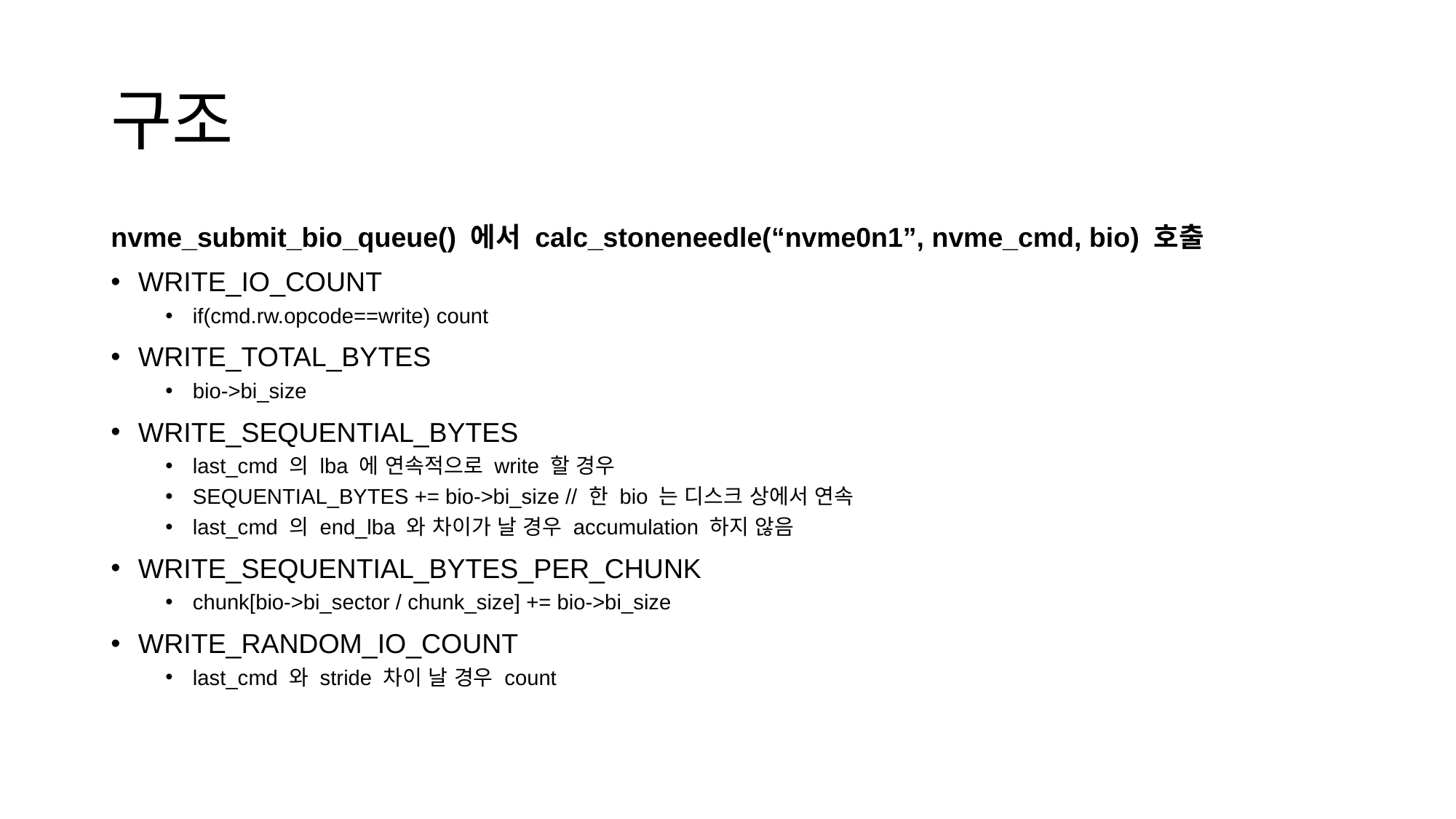

# 구조
nvme_submit_bio_queue() 에서 calc_stoneneedle(“nvme0n1”, nvme_cmd, bio) 호출
WRITE_IO_COUNT
if(cmd.rw.opcode==write) count
WRITE_TOTAL_BYTES
bio->bi_size
WRITE_SEQUENTIAL_BYTES
last_cmd 의 lba 에 연속적으로 write 할 경우
SEQUENTIAL_BYTES += bio->bi_size // 한 bio 는 디스크 상에서 연속
last_cmd 의 end_lba 와 차이가 날 경우 accumulation 하지 않음
WRITE_SEQUENTIAL_BYTES_PER_CHUNK
chunk[bio->bi_sector / chunk_size] += bio->bi_size
WRITE_RANDOM_IO_COUNT
last_cmd 와 stride 차이 날 경우 count